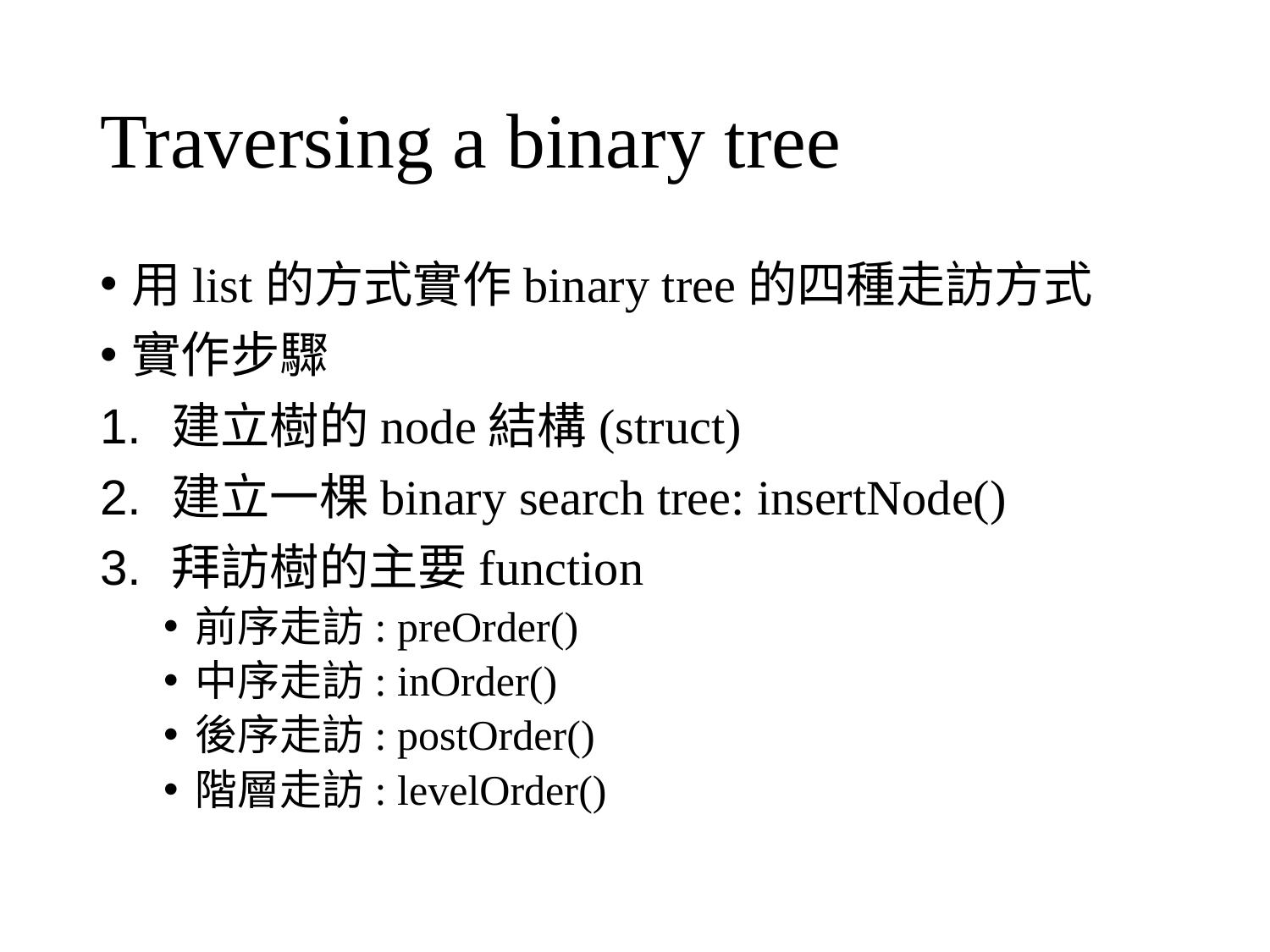

# Traversing a binary tree
用list的方式實作binary tree的四種走訪方式
實作步驟
建立樹的node結構(struct)
建立一棵binary search tree: insertNode()
拜訪樹的主要function
前序走訪: preOrder()
中序走訪: inOrder()
後序走訪: postOrder()
階層走訪: levelOrder()